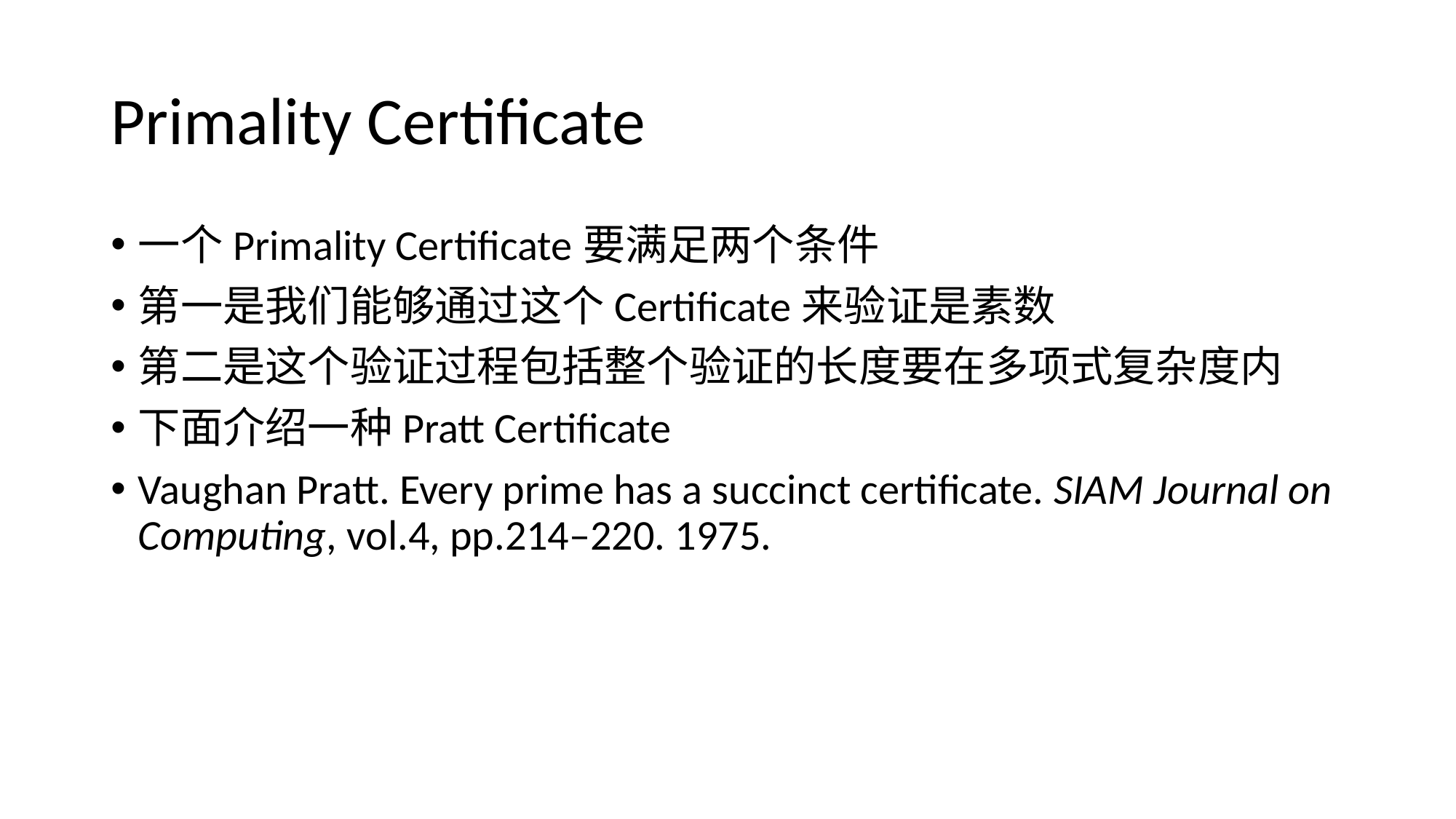

# Primality Certificate
一个Primality Certificate要满足两个条件
第一是我们能够通过这个Certificate来验证是素数
第二是这个验证过程包括整个验证的长度要在多项式复杂度内
下面介绍一种Pratt Certificate
Vaughan Pratt. Every prime has a succinct certificate. SIAM Journal on Computing, vol.4, pp.214–220. 1975.